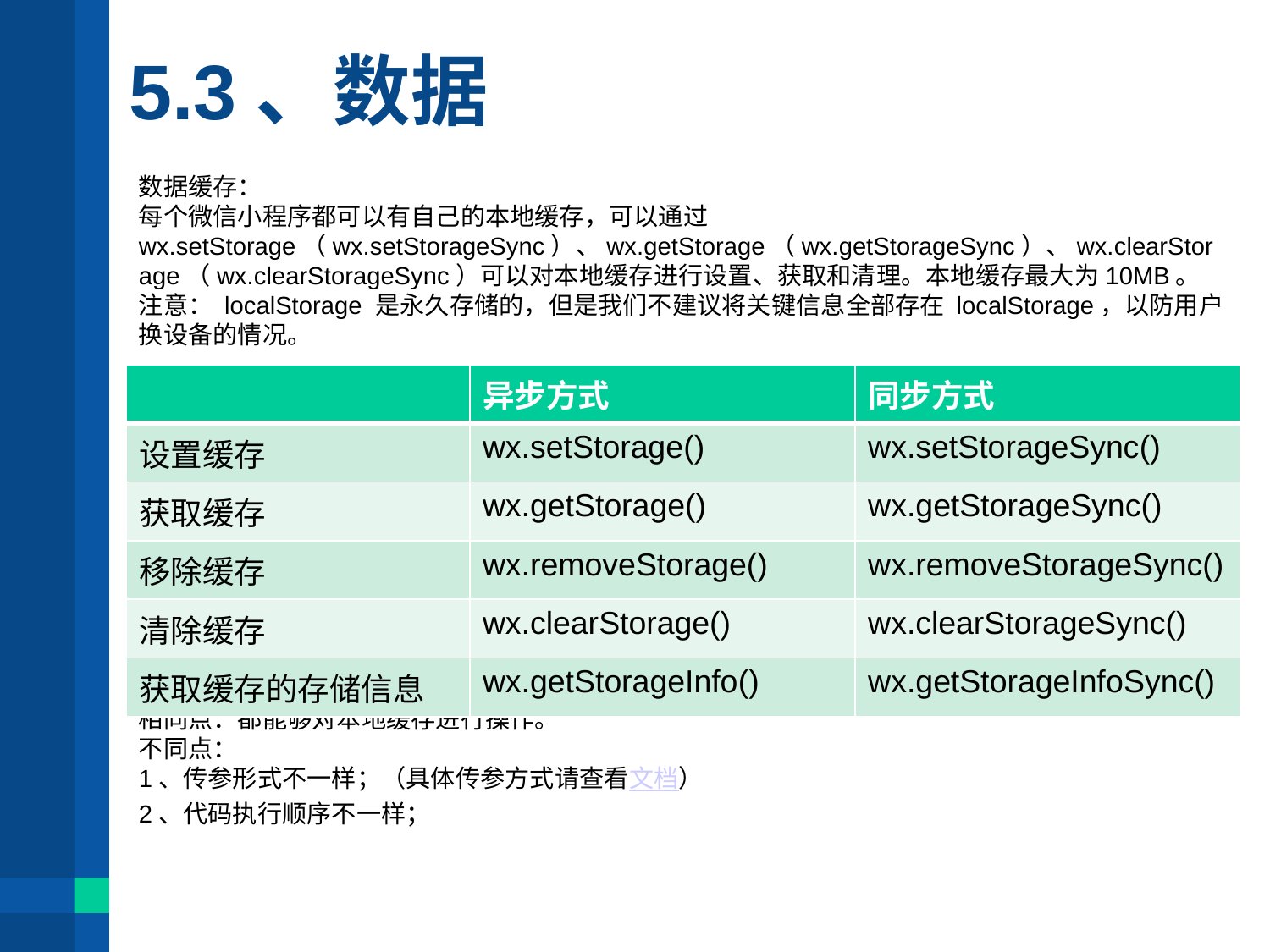

# 5.3、数据

数据缓存：
每个微信小程序都可以有自己的本地缓存，可以通过 wx.setStorage（wx.setStorageSync）、wx.getStorage（wx.getStorageSync）、wx.clearStorage（wx.clearStorageSync）可以对本地缓存进行设置、获取和清理。本地缓存最大为10MB。
注意： localStorage 是永久存储的，但是我们不建议将关键信息全部存在 localStorage，以防用户换设备的情况。

相同点：都能够对本地缓存进行操作。
不同点：
1、传参形式不一样；（具体传参方式请查看文档）
2、代码执行顺序不一样；

|  | 异步方式 | 同步方式 |
| --- | --- | --- |
| 设置缓存 | wx.setStorage() | wx.setStorageSync() |
| 获取缓存 | wx.getStorage() | wx.getStorageSync() |
| 移除缓存 | wx.removeStorage() | wx.removeStorageSync() |
| 清除缓存 | wx.clearStorage() | wx.clearStorageSync() |
| 获取缓存的存储信息 | wx.getStorageInfo() | wx.getStorageInfoSync() |